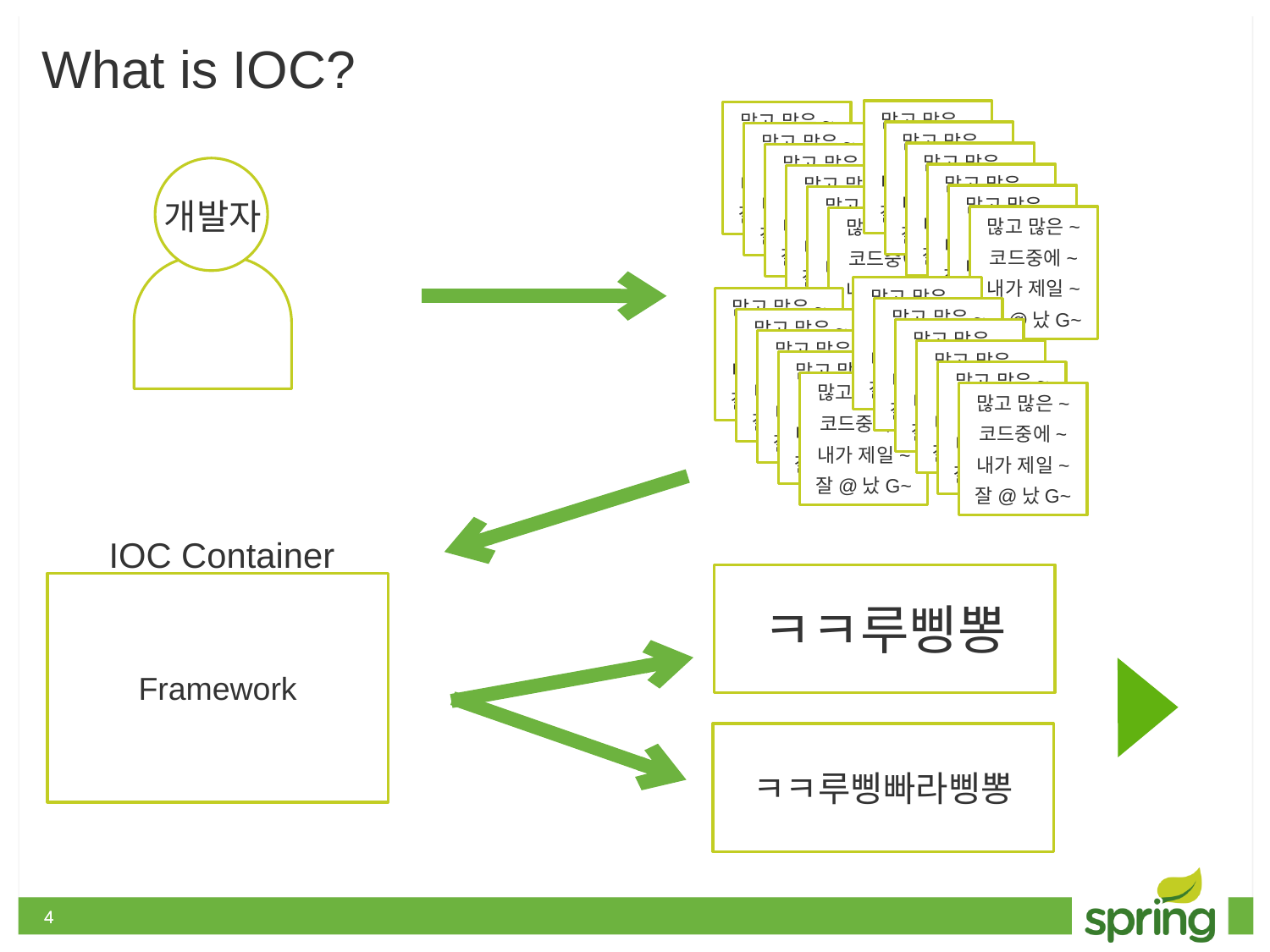

What is IOC?
많고 많은~
코드중에~
내가 제일~
잘@났G~
많고 많은~
코드중에~
내가 제일~
잘@났G~
많고 많은~
코드중에~
내가 제일~
잘@났G~
많고 많은~
코드중에~
내가 제일~
잘@났G~
많고 많은~
코드중에~
내가 제일~
잘@났G~
많고 많은~
코드중에~
내가 제일~
잘@났G~

개발자

많고 많은~
코드중에~
내가 제일~
잘@났G~
많고 많은~
코드중에~
내가 제일~
잘@났G~
많고 많은~
코드중에~
내가 제일~
잘@났G~
많고 많은~
코드중에~
내가 제일~
잘@났G~
많고 많은~
코드중에~
내가 제일~
잘@났G~
많고 많은~
코드중에~
내가 제일~
잘@났G~
많고 많은~
코드중에~
내가 제일~
잘@났G~
많고 많은~
코드중에~
내가 제일~
잘@났G~
많고 많은~
코드중에~
내가 제일~
잘@났G~
많고 많은~
코드중에~
내가 제일~
잘@났G~
많고 많은~
코드중에~
내가 제일~
잘@났G~
많고 많은~
코드중에~
내가 제일~
잘@났G~
많고 많은~
코드중에~
내가 제일~
잘@났G~
많고 많은~
코드중에~
내가 제일~
잘@났G~
많고 많은~
코드중에~
내가 제일~
잘@났G~
많고 많은~
코드중에~
내가 제일~
잘@났G~
많고 많은~
코드중에~
내가 제일~
잘@났G~
IOC Container
ㅋㅋ루삥뽕
Framework

ㅋㅋ루삥빠라삥뽕